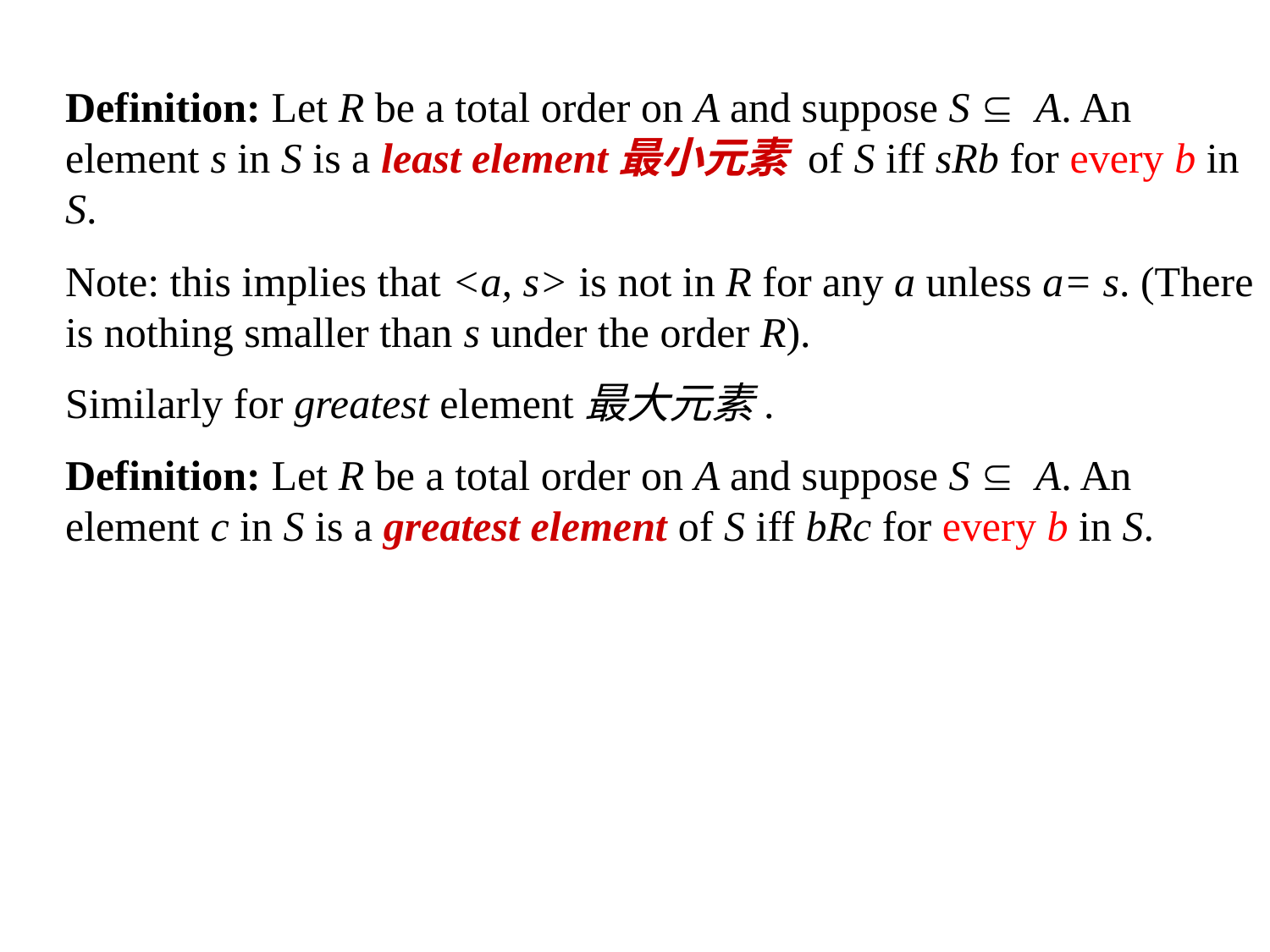

Definition: Let R be a total order on A and suppose S ⊆ A. An element s in S is a least element最小元素 of S iff sRb for every b in S.
Note: this implies that <a, s> is not in R for any a unless a= s. (There is nothing smaller than s under the order R).
Similarly for greatest element最大元素.
Definition: Let R be a total order on A and suppose S ⊆ A. An element c in S is a greatest element of S iff bRc for every b in S.